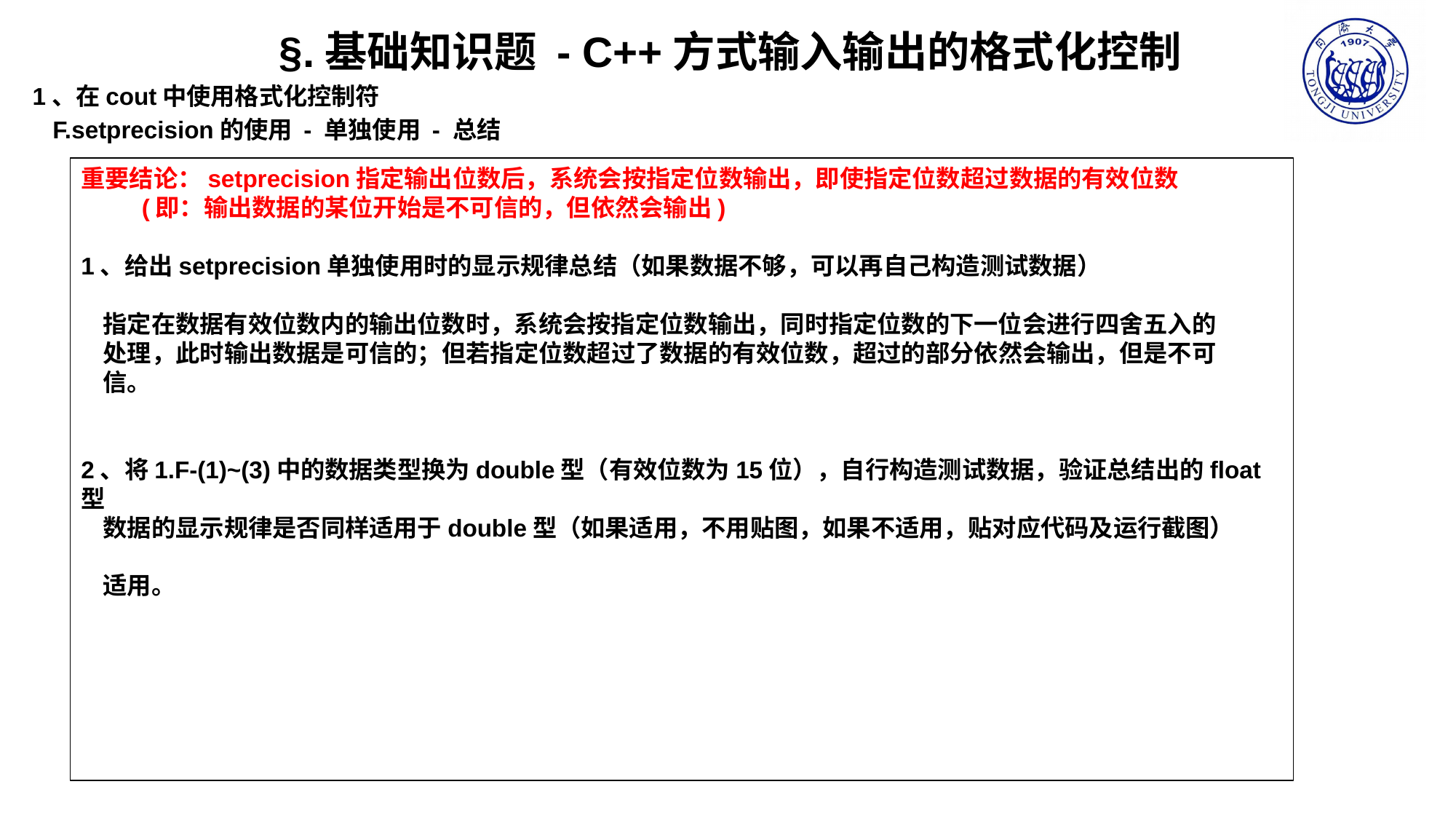

§.基础知识题 - C++方式输入输出的格式化控制
1、在cout中使用格式化控制符
   F.setprecision的使用 - 单独使用 - 总结
重要结论：setprecision指定输出位数后，系统会按指定位数输出，即使指定位数超过数据的有效位数
         (即：输出数据的某位开始是不可信的，但依然会输出)

1、给出setprecision单独使用时的显示规律总结（如果数据不够，可以再自己构造测试数据）

   指定在数据有效位数内的输出位数时，系统会按指定位数输出，同时指定位数的下一位会进行四舍五入的
   处理，此时输出数据是可信的；但若指定位数超过了数据的有效位数，超过的部分依然会输出，但是不可
   信。

2、将1.F-(1)~(3)中的数据类型换为double型（有效位数为15位），自行构造测试数据，验证总结出的float型
   数据的显示规律是否同样适用于double型（如果适用，不用贴图，如果不适用，贴对应代码及运行截图）

   适用。